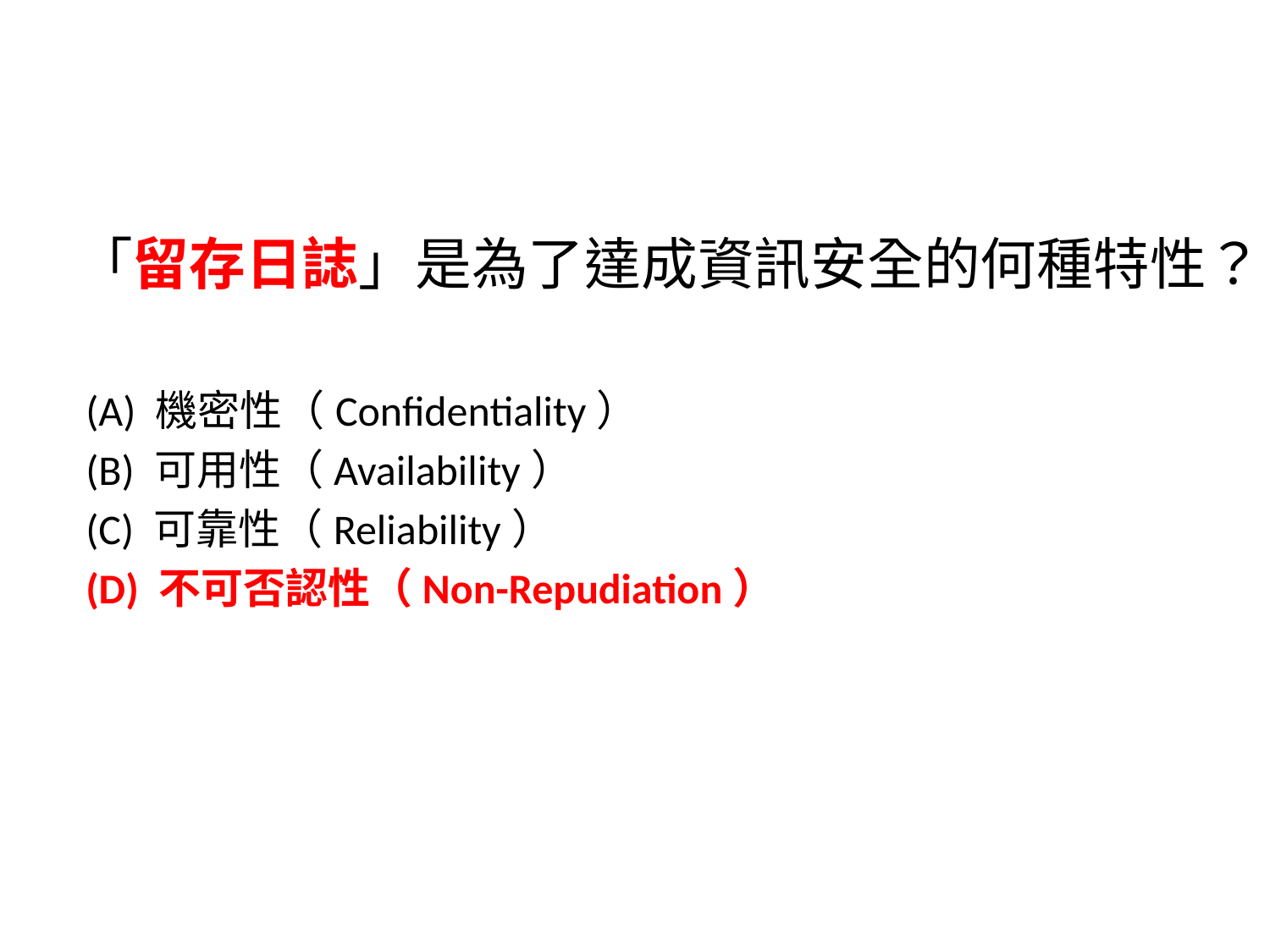

「留存日誌」是為了達成資訊安全的何種特性？

 (A) 機密性（Confidentiality）
 (B) 可用性（Availability）
 (C) 可靠性（Reliability）
 (D) 不可否認性（Non-Repudiation）